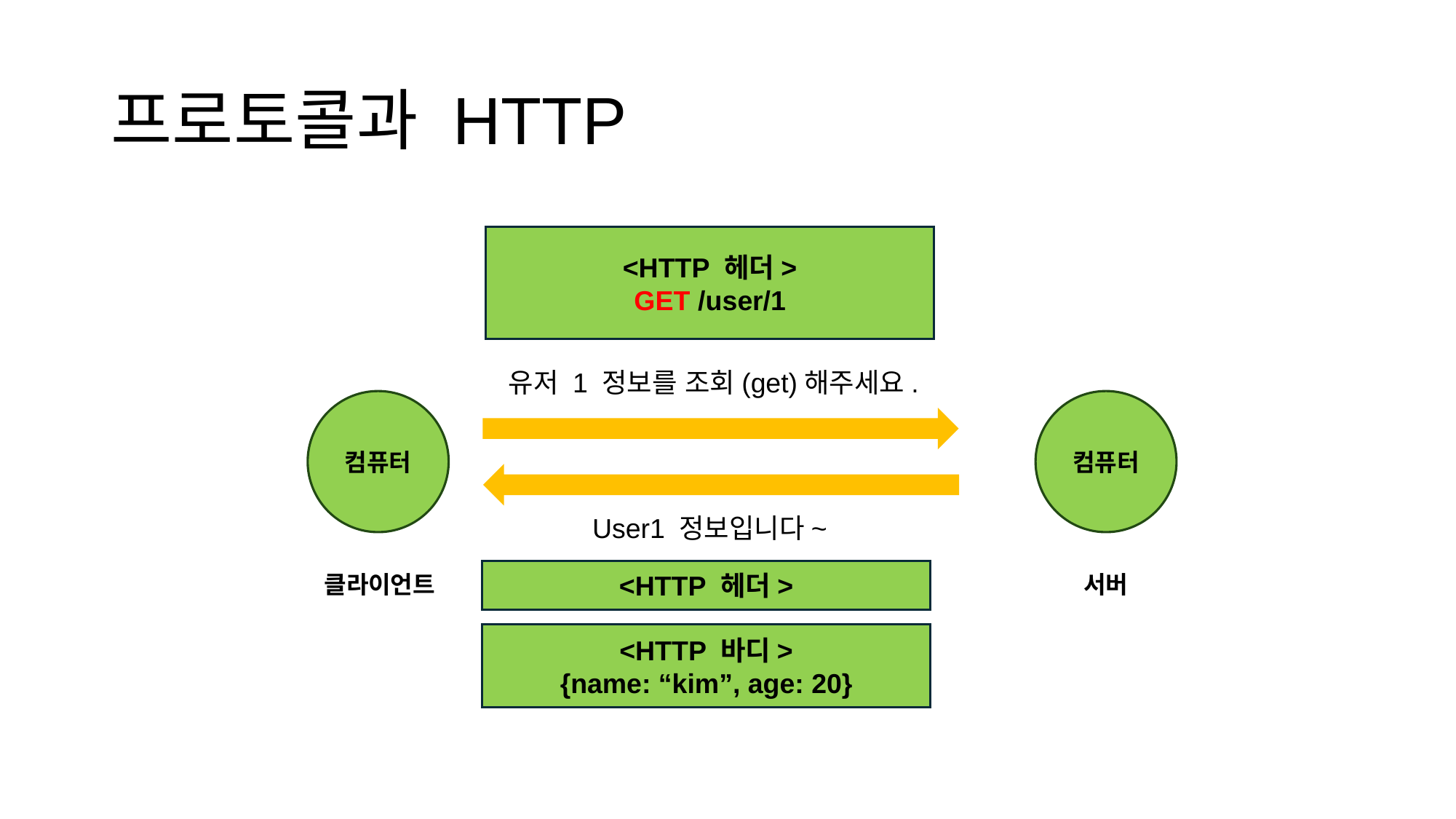

# 프로토콜과 HTTP
<HTTP 헤더>
GET /user/1
유저 1 정보를 조회(get)해주세요.
컴퓨터
컴퓨터

User1 정보입니다~
<HTTP 헤더>
클라이언트
서버
<HTTP 바디>
{name: “kim”, age: 20}